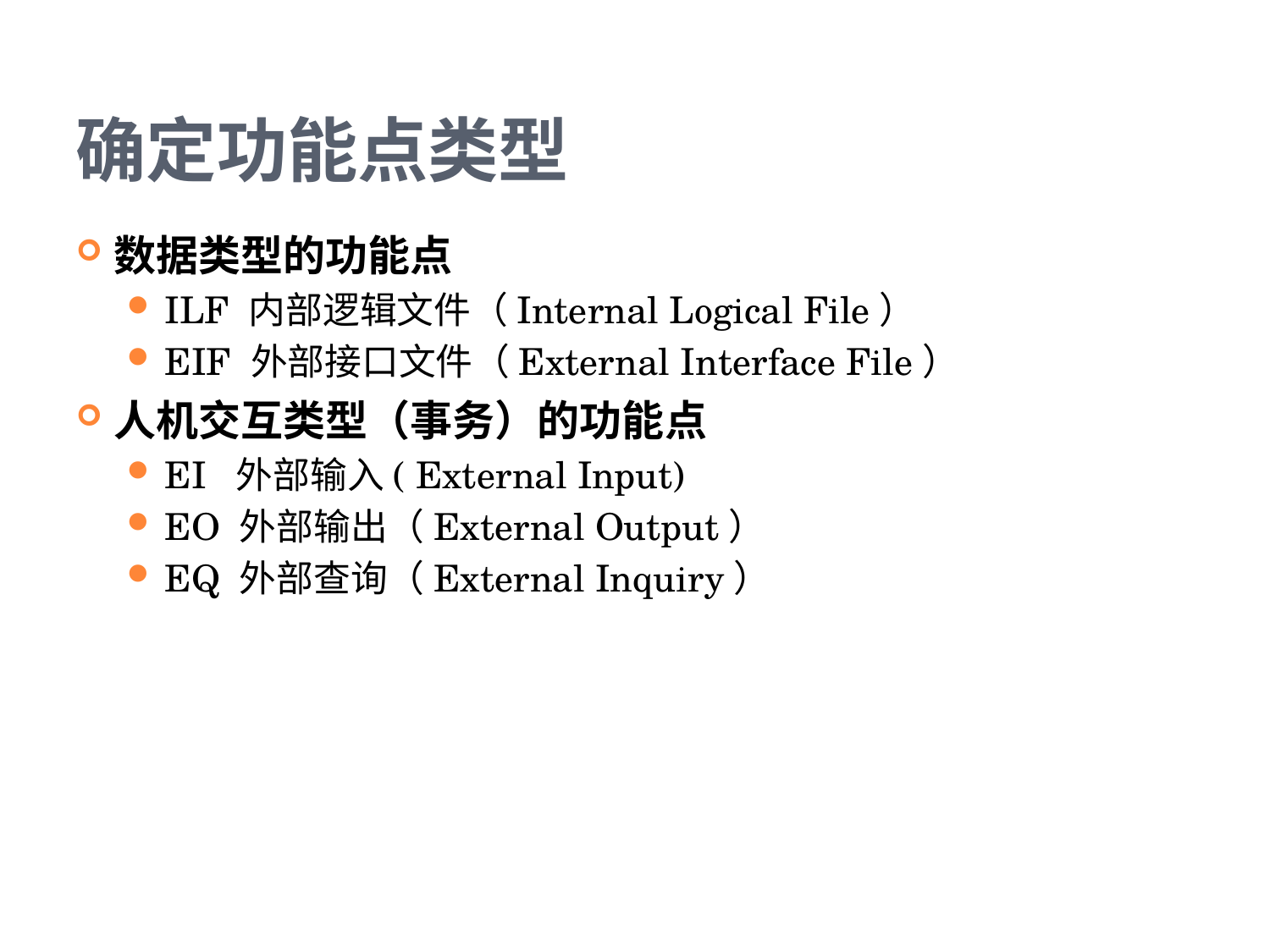

# 确定功能点类型
数据类型的功能点
ILF 内部逻辑文件（Internal Logical File）
EIF 外部接口文件（External Interface File）
人机交互类型（事务）的功能点
EI  外部输入( External Input)
EO 外部输出（External Output）
EQ 外部查询（External Inquiry）